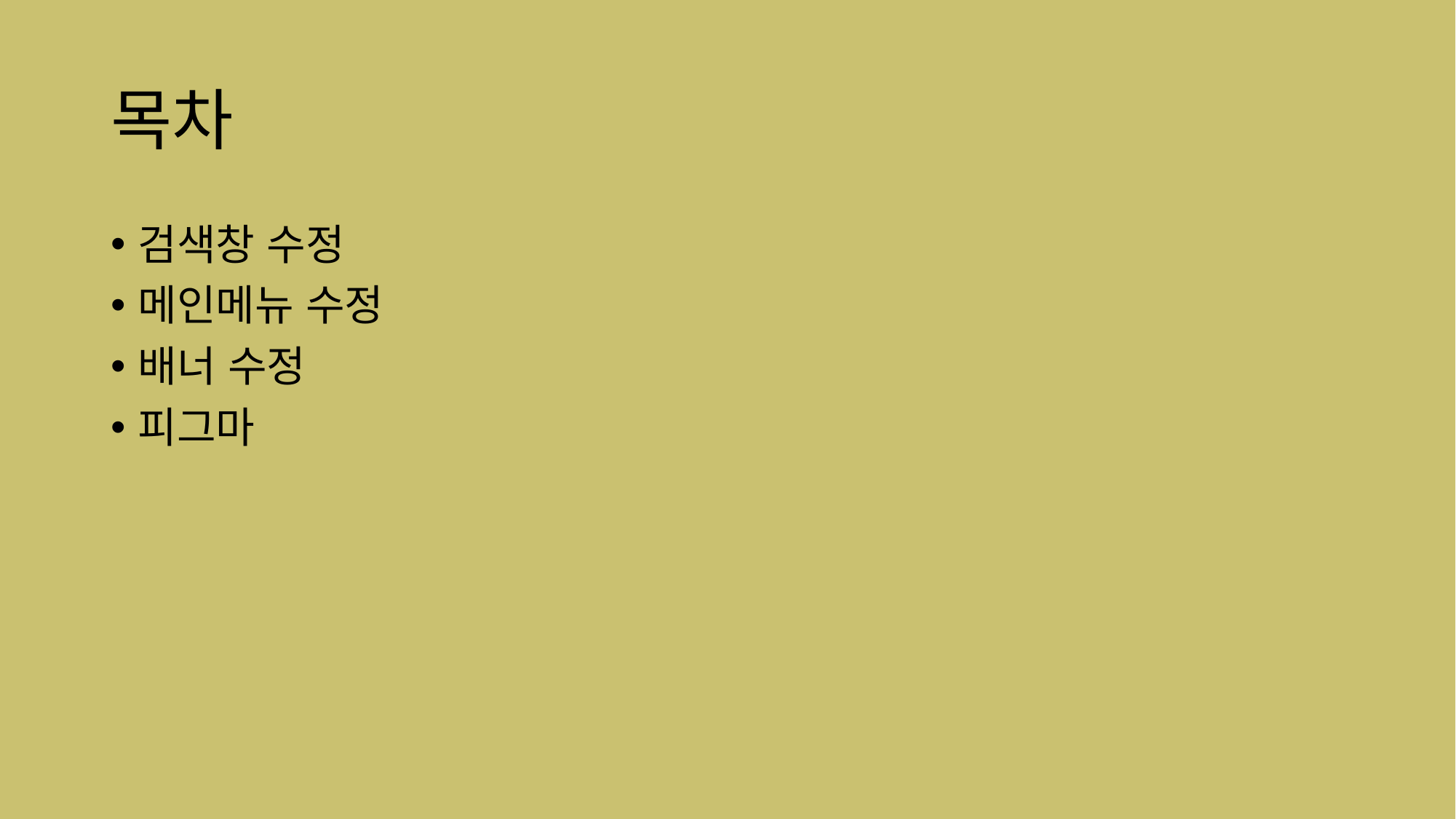

# 목차
검색창 수정
메인메뉴 수정
배너 수정
피그마